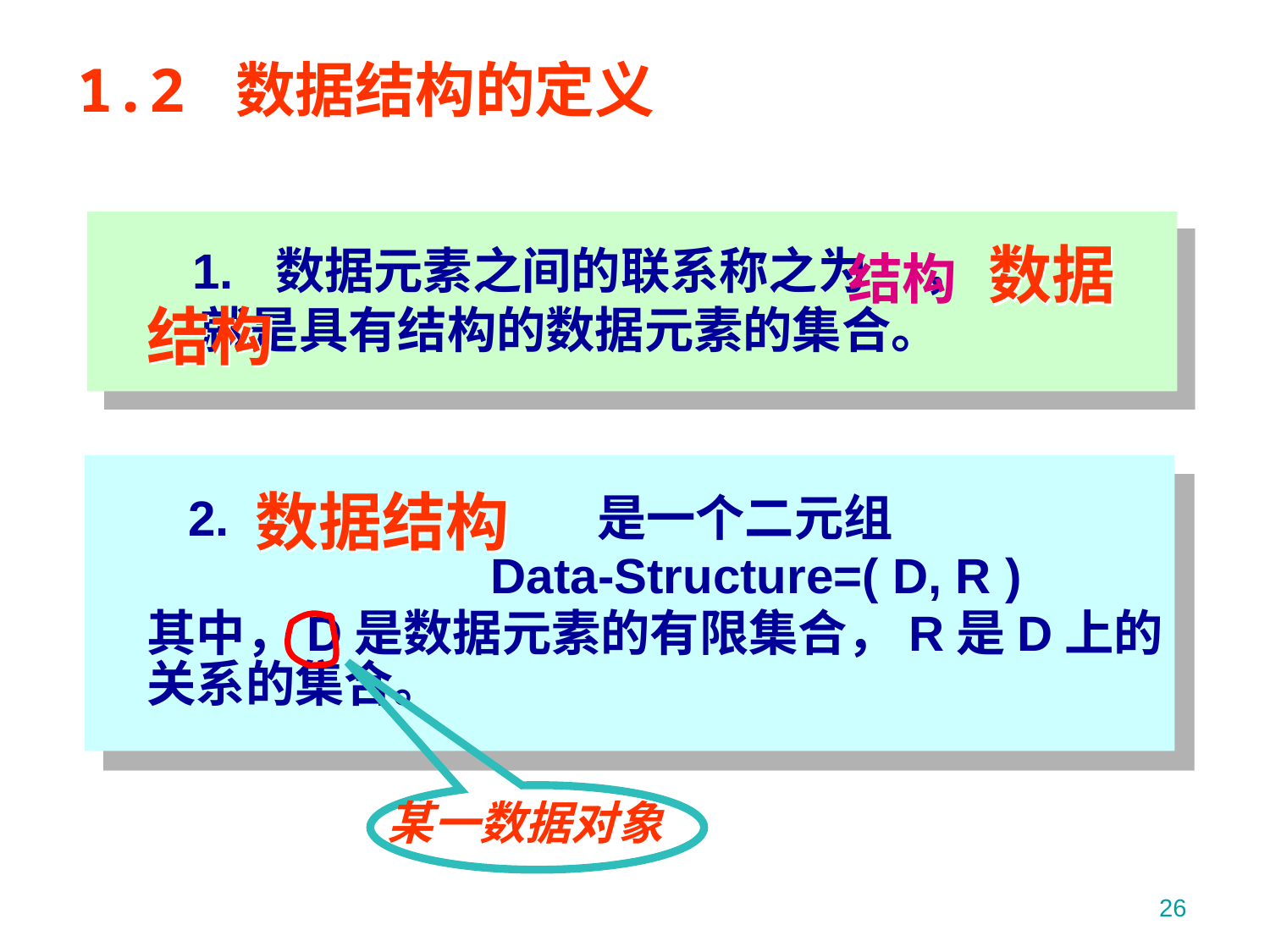

1.2 数据结构的定义

数据
      1. 数据元素之间的联系称之为     ，
       就是具有结构的数据元素的集合。
结构
结构

数据结构
   2.            是一个二元组
                         Data-Structure=( D, R )
其中，D是数据元素的有限集合，R是D上的
关系的集合。

某一数据对象
26